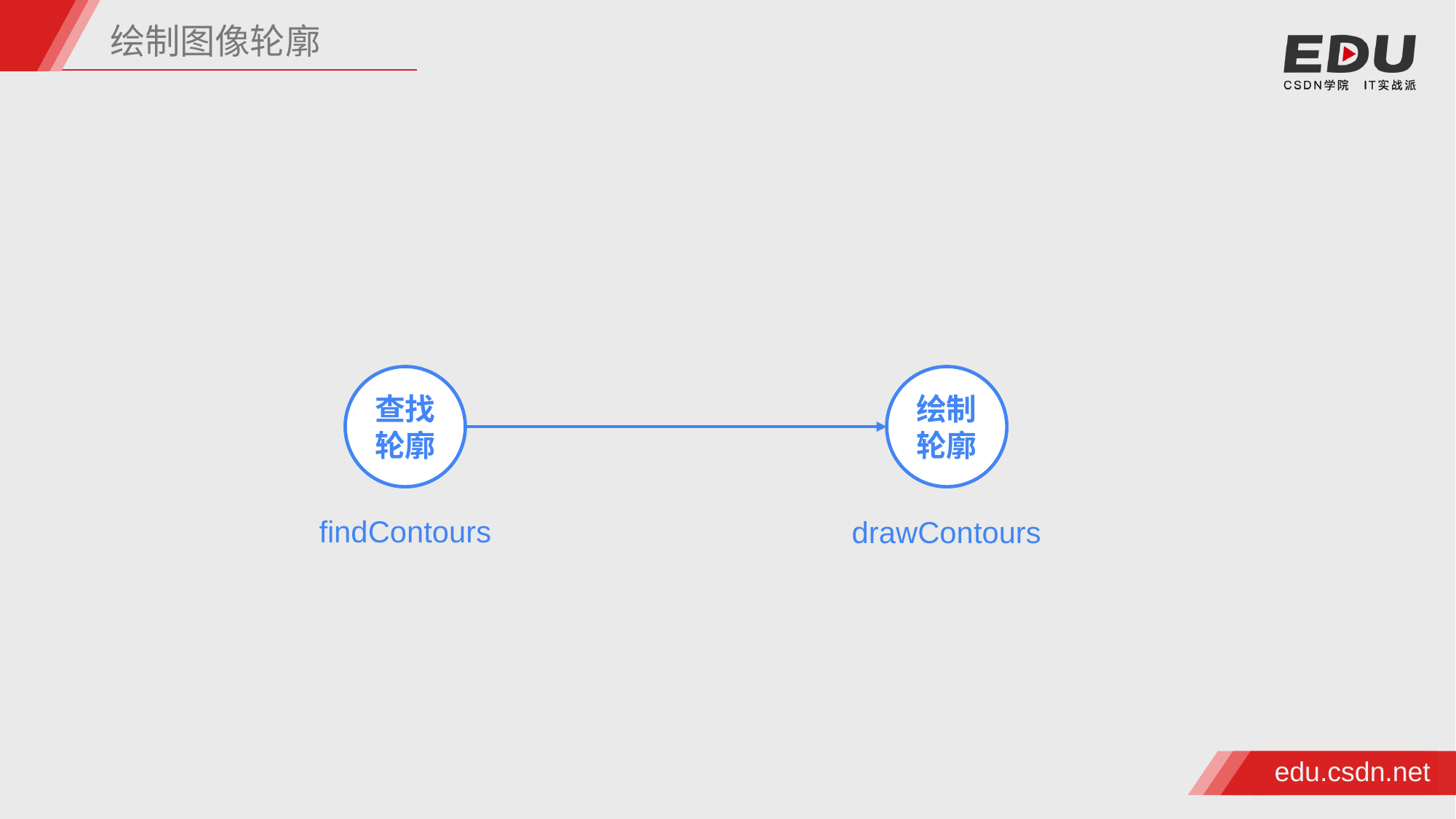

绘制图像轮廓

查找
轮廓
绘制
轮廓
findContours
drawContours